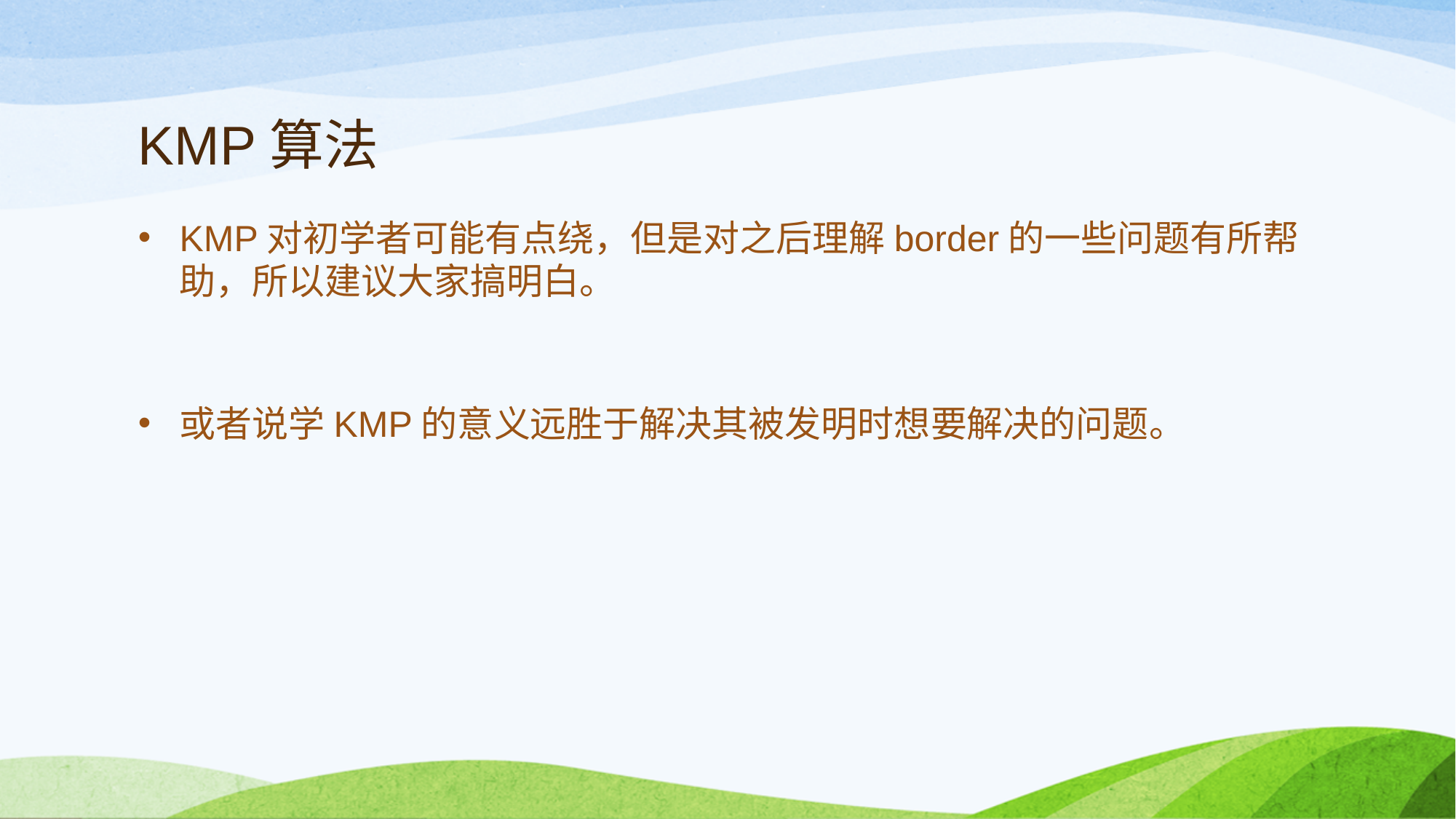

# KMP算法
KMP对初学者可能有点绕，但是对之后理解border的一些问题有所帮助，所以建议大家搞明白。

或者说学KMP的意义远胜于解决其被发明时想要解决的问题。